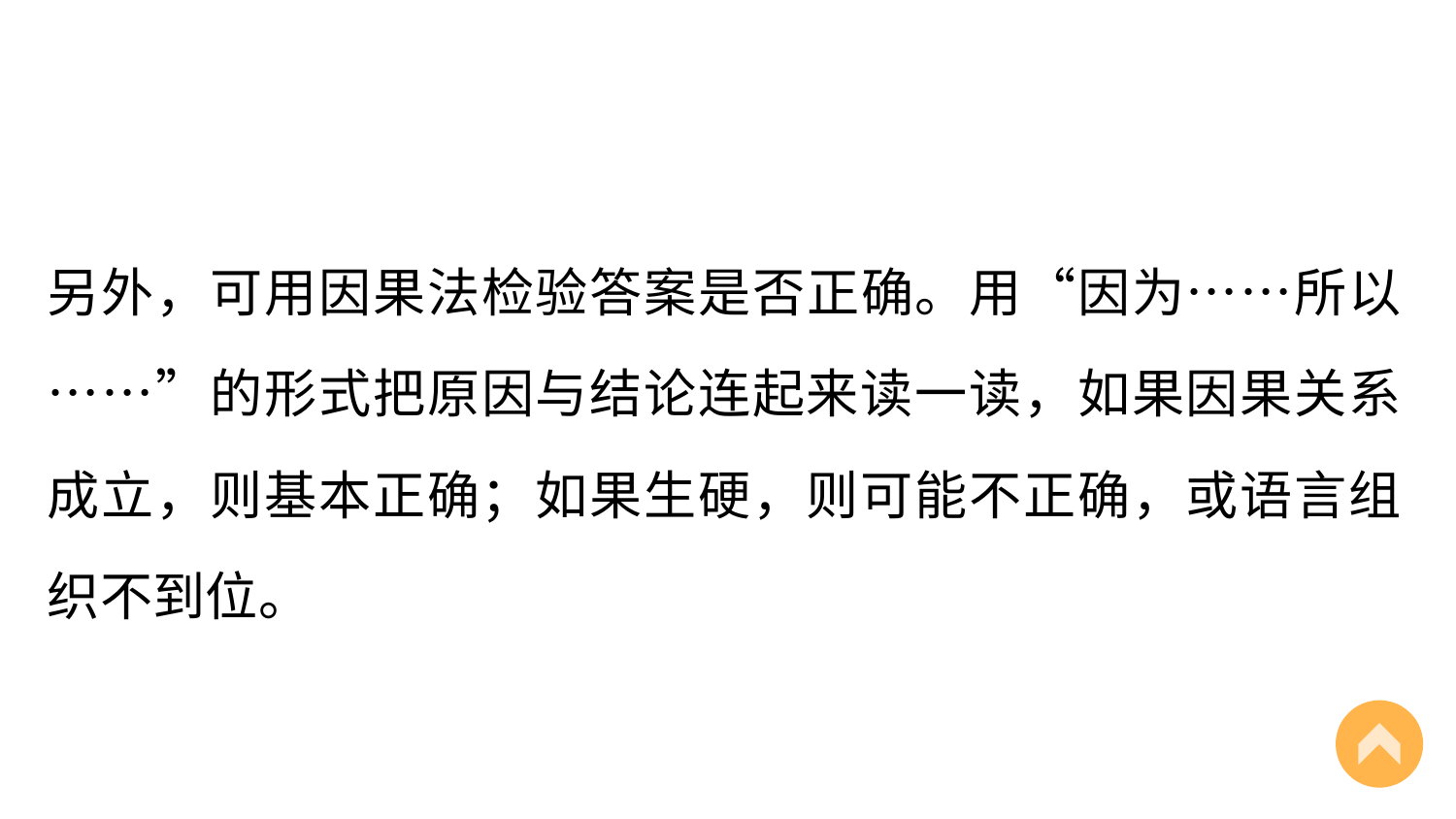

另外，可用因果法检验答案是否正确。用“因为……所以……”的形式把原因与结论连起来读一读，如果因果关系成立，则基本正确；如果生硬，则可能不正确，或语言组织不到位。